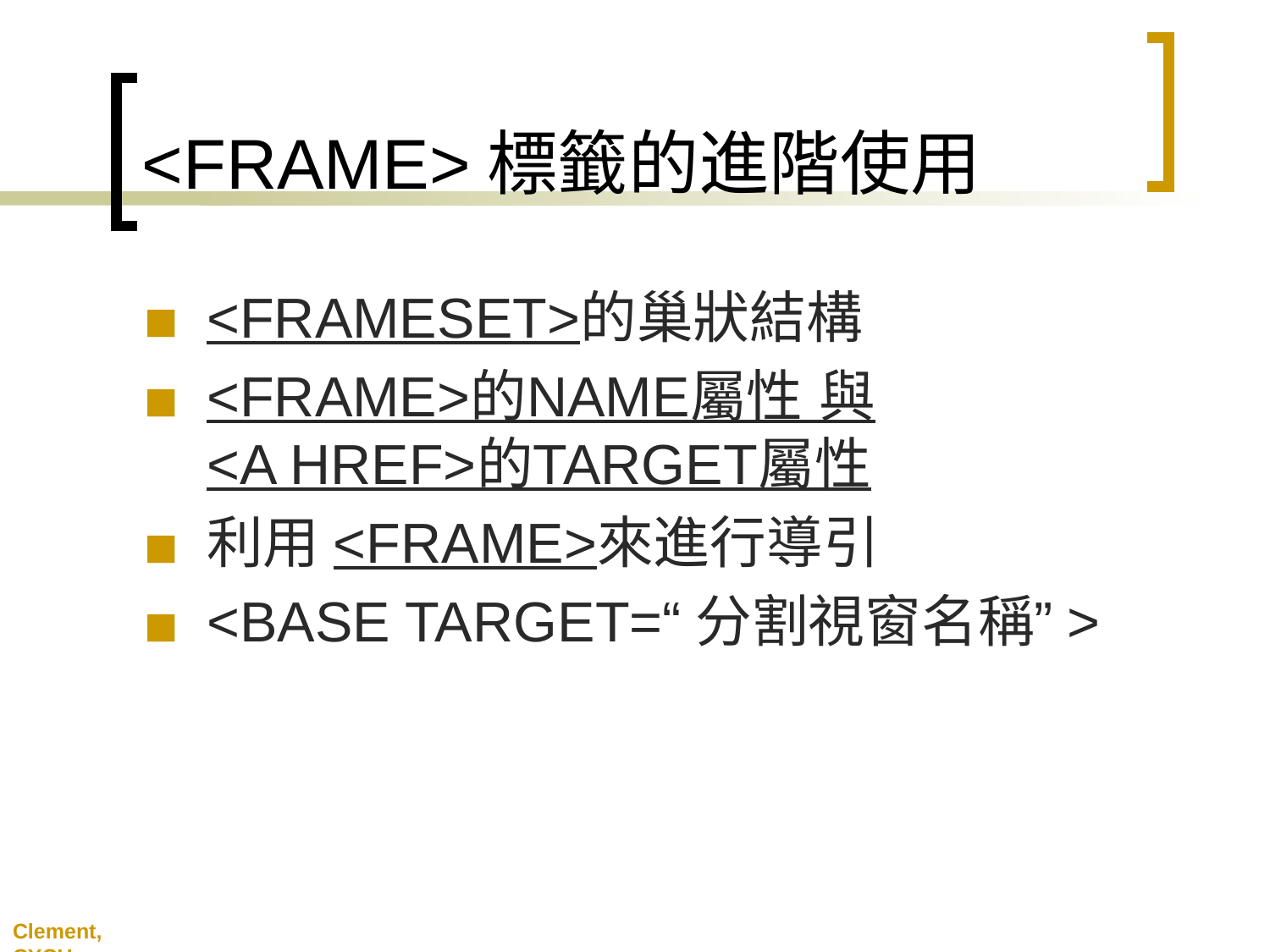

# <FRAME>標籤的進階使用
<FRAMESET>的巢狀結構
<FRAME>的NAME屬性 與
<A HREF>的TARGET屬性
利用<FRAME>來進行導引
<BASE TARGET=“分割視窗名稱”>